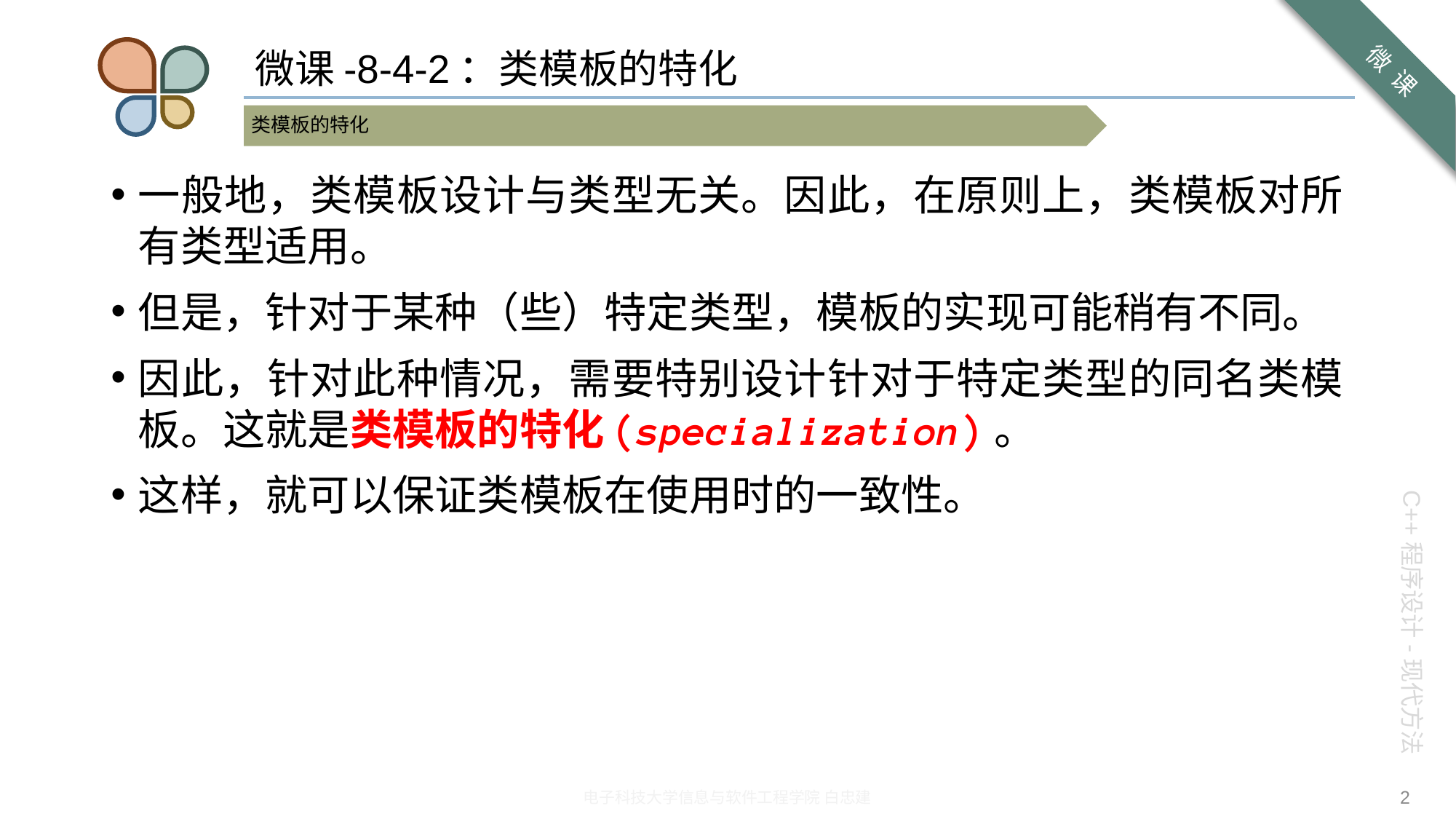

# 微课-8-4-2：类模板的特化
类模板的特化
一般地，类模板设计与类型无关。因此，在原则上，类模板对所有类型适用。
但是，针对于某种（些）特定类型，模板的实现可能稍有不同。
因此，针对此种情况，需要特别设计针对于特定类型的同名类模板。这就是类模板的特化(specialization)。
这样，就可以保证类模板在使用时的一致性。
2